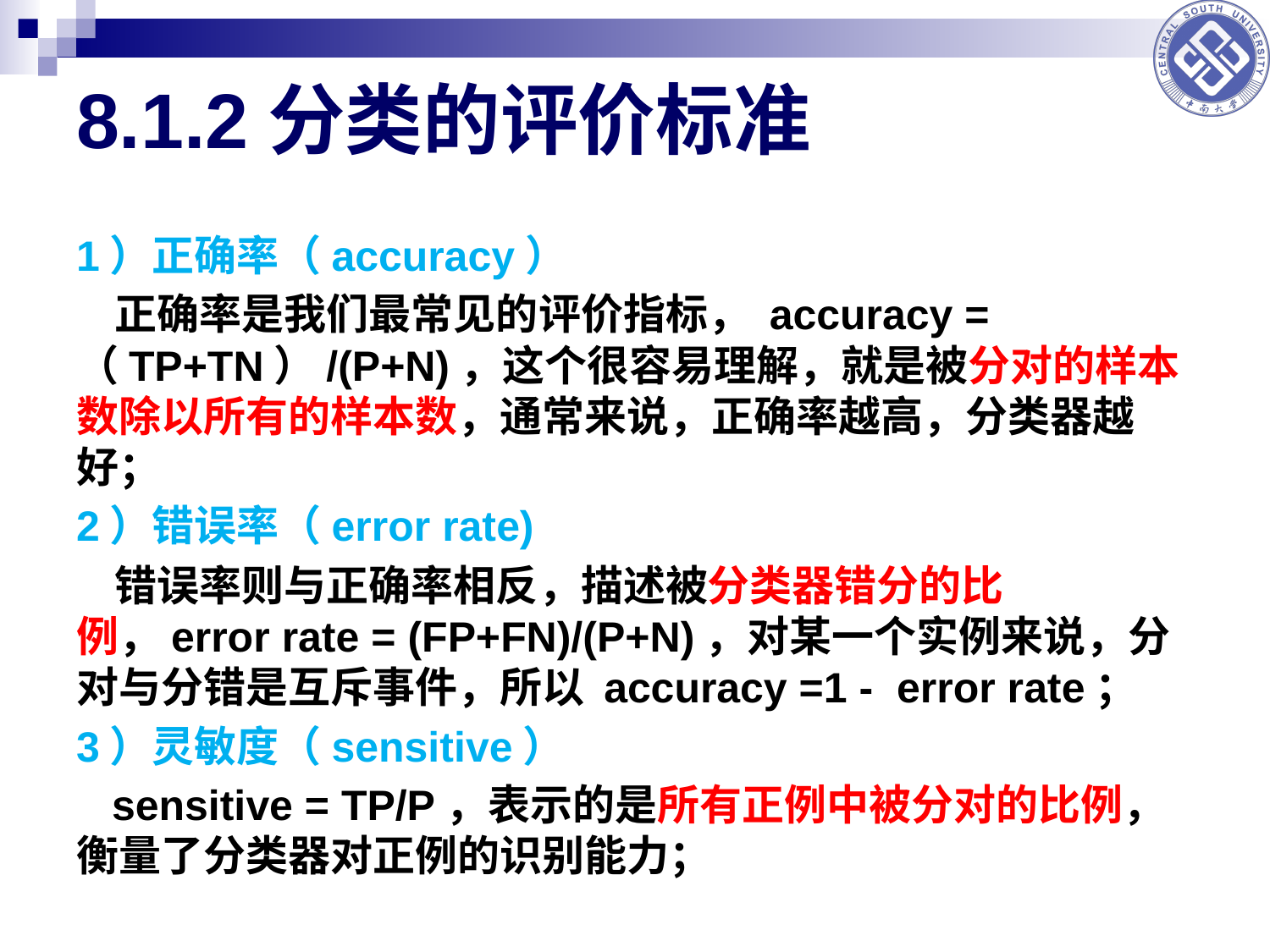

# 8.1.2分类的评价标准
1）正确率（accuracy）
   正确率是我们最常见的评价指标， accuracy = （TP+TN）/(P+N)，这个很容易理解，就是被分对的样本数除以所有的样本数，通常来说，正确率越高，分类器越好；
2）错误率（error rate)
   错误率则与正确率相反，描述被分类器错分的比例，error rate = (FP+FN)/(P+N)，对某一个实例来说，分对与分错是互斥事件，所以 accuracy =1 -  error rate；
3）灵敏度（sensitive）
   sensitive = TP/P，表示的是所有正例中被分对的比例，衡量了分类器对正例的识别能力；